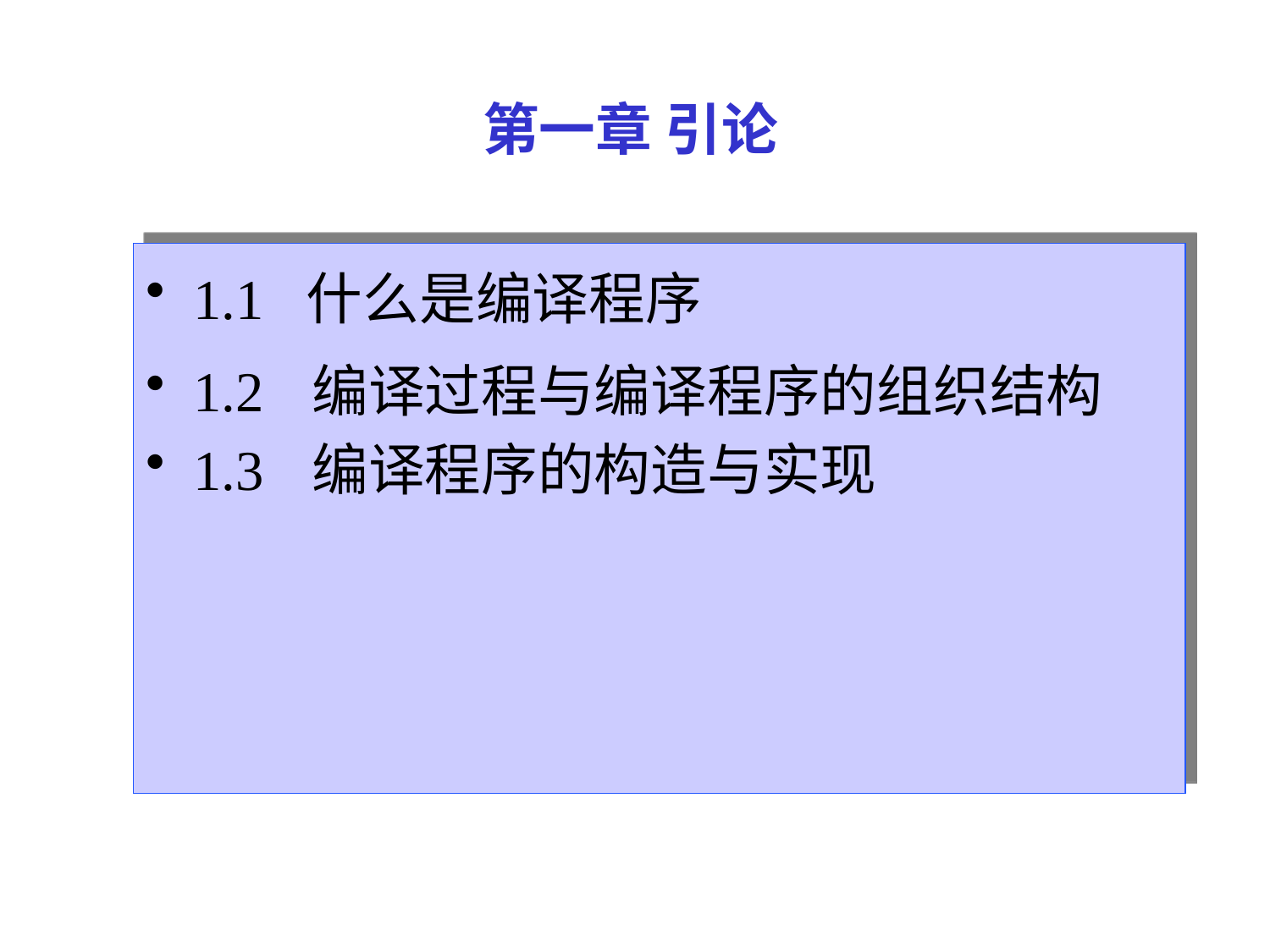

第一章 引论
1.1  什么是编译程序
1.2 编译过程与编译程序的组织结构
1.3 编译程序的构造与实现